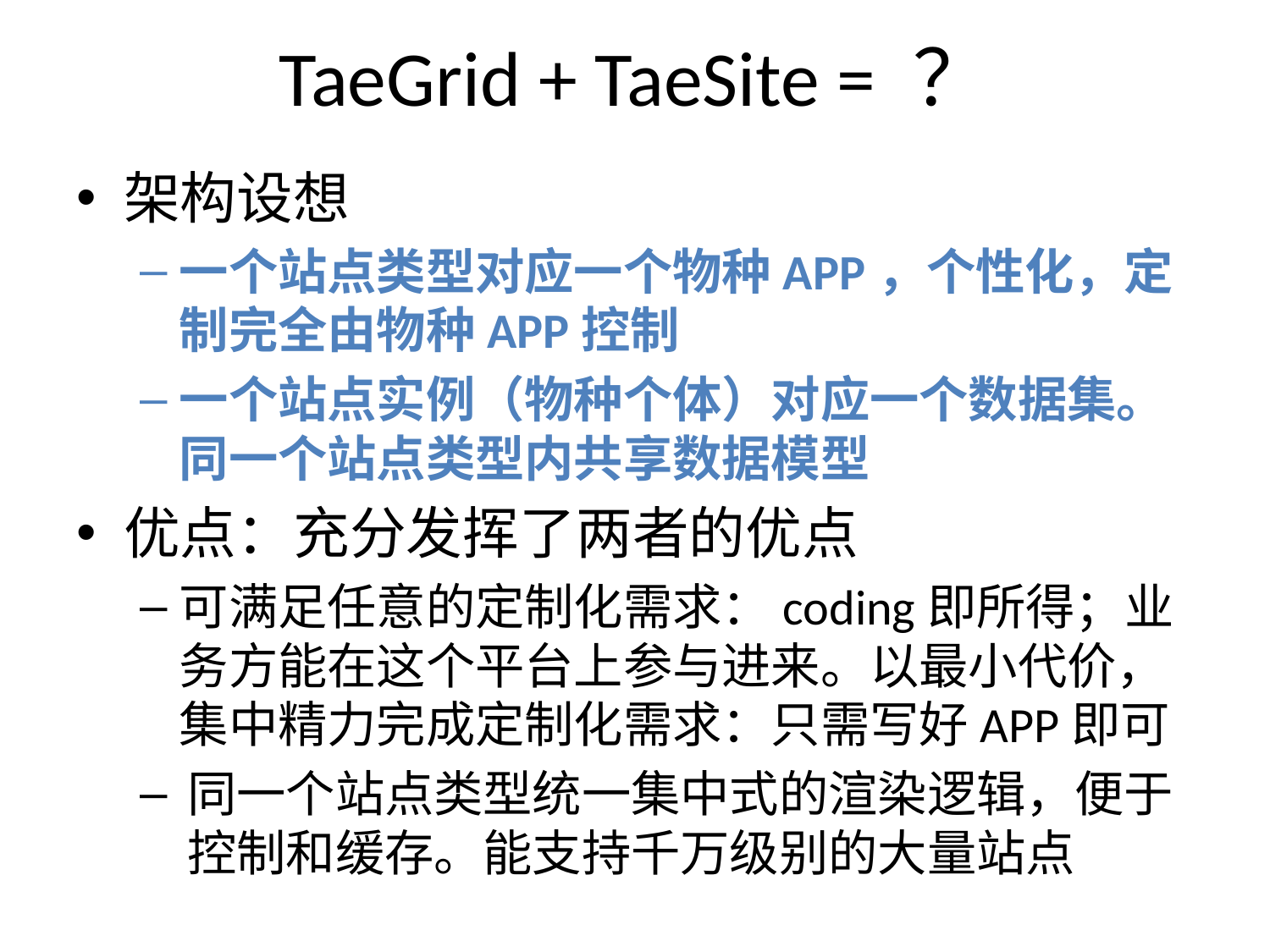

# TaeGrid + TaeSite = ？
架构设想
一个站点类型对应一个物种APP，个性化，定制完全由物种APP控制
一个站点实例（物种个体）对应一个数据集。同一个站点类型内共享数据模型
优点：充分发挥了两者的优点
可满足任意的定制化需求：coding即所得；业务方能在这个平台上参与进来。以最小代价，集中精力完成定制化需求：只需写好APP即可
同一个站点类型统一集中式的渲染逻辑，便于控制和缓存。能支持千万级别的大量站点